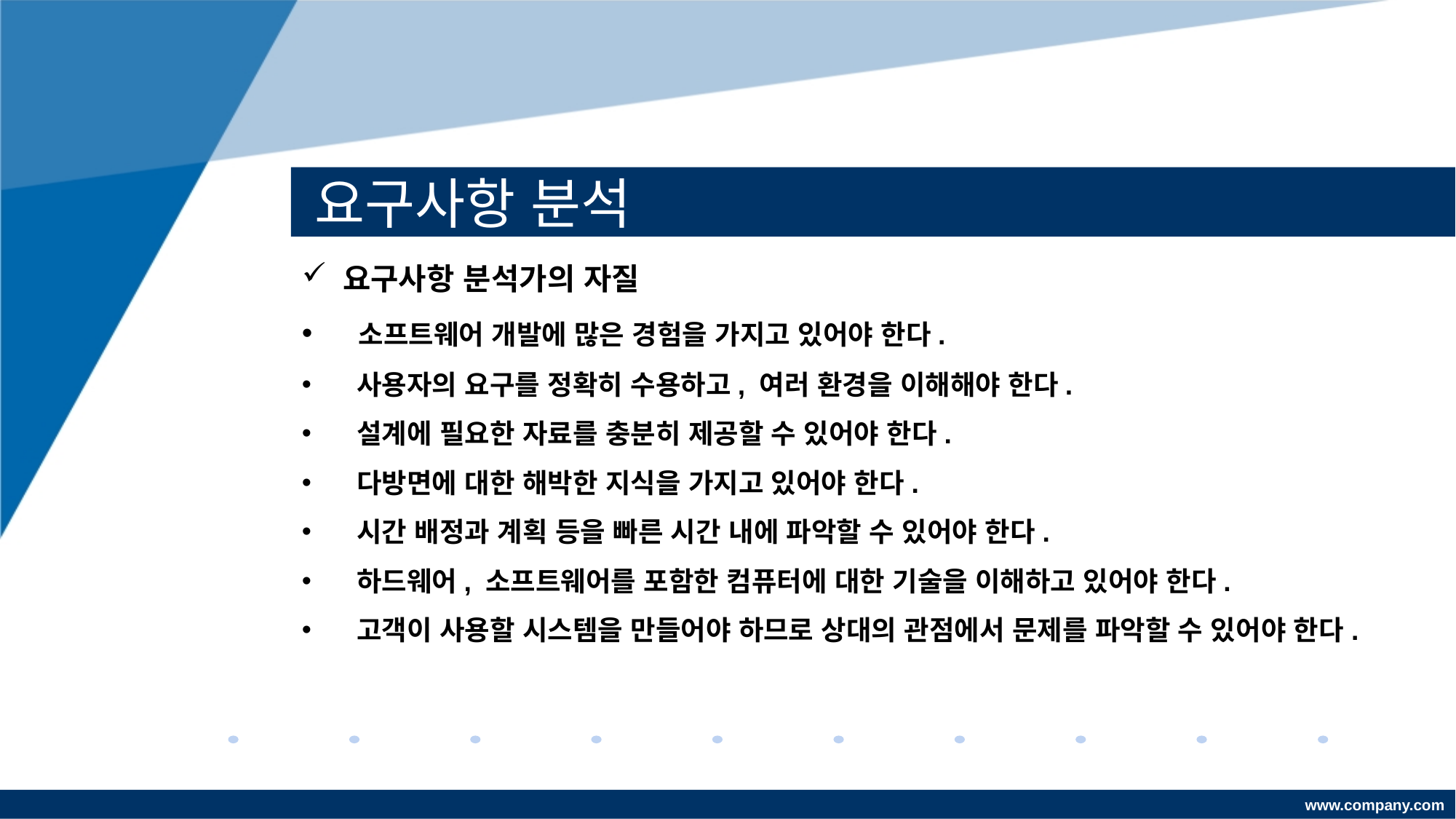

# 요구사항 분석
요구사항 분석가의 자질
 소프트웨어 개발에 많은 경험을 가지고 있어야 한다.
 사용자의 요구를 정확히 수용하고, 여러 환경을 이해해야 한다.
 설계에 필요한 자료를 충분히 제공할 수 있어야 한다.
 다방면에 대한 해박한 지식을 가지고 있어야 한다.
 시간 배정과 계획 등을 빠른 시간 내에 파악할 수 있어야 한다.
 하드웨어, 소프트웨어를 포함한 컴퓨터에 대한 기술을 이해하고 있어야 한다.
 고객이 사용할 시스템을 만들어야 하므로 상대의 관점에서 문제를 파악할 수 있어야 한다.